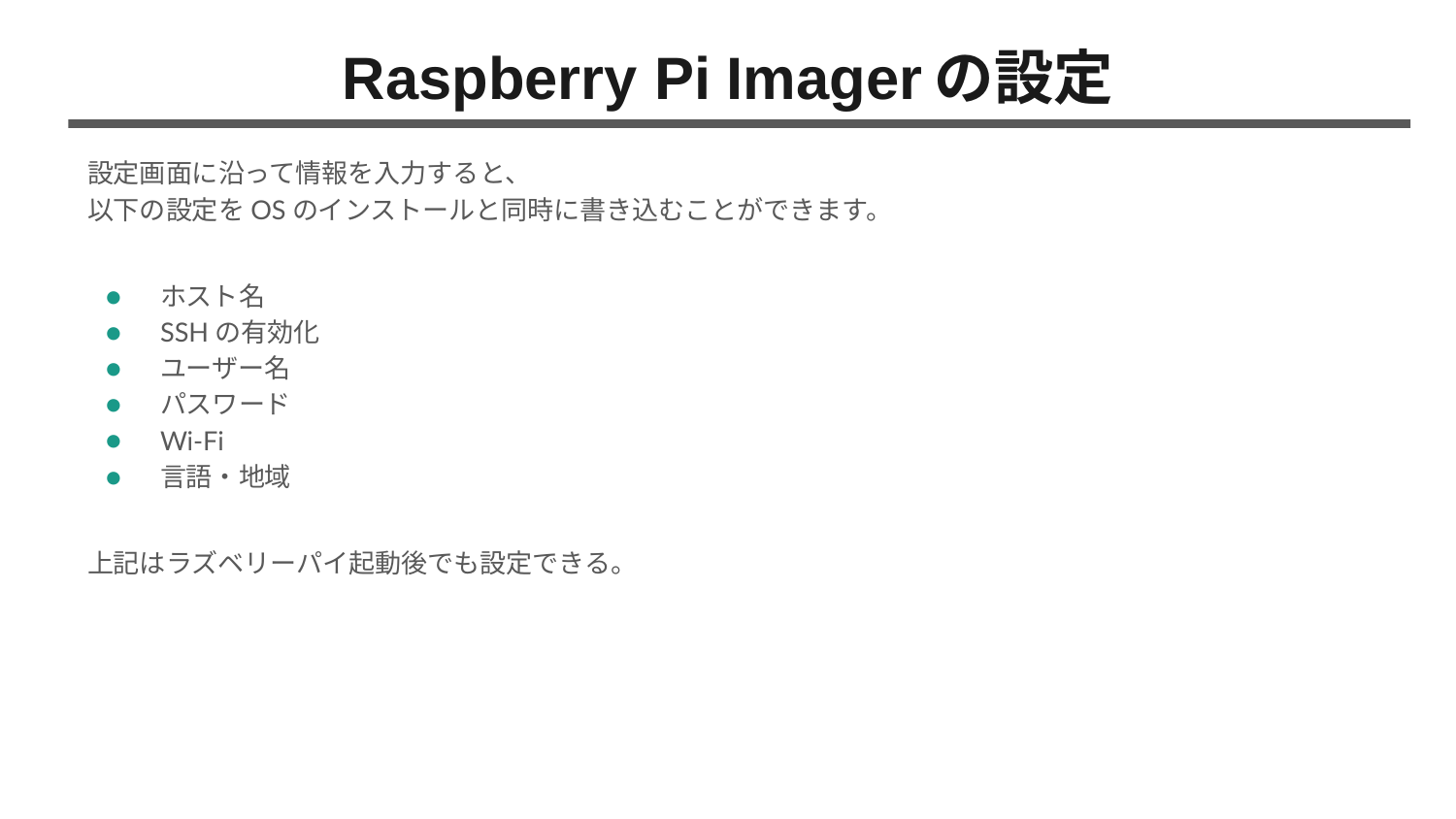

# Raspberry Pi Imagerの設定
設定画面に沿って情報を入力すると、
以下の設定をOSのインストールと同時に書き込むことができます。

ホスト名
SSHの有効化
ユーザー名
パスワード
Wi-Fi
言語・地域

上記はラズベリーパイ起動後でも設定できる。